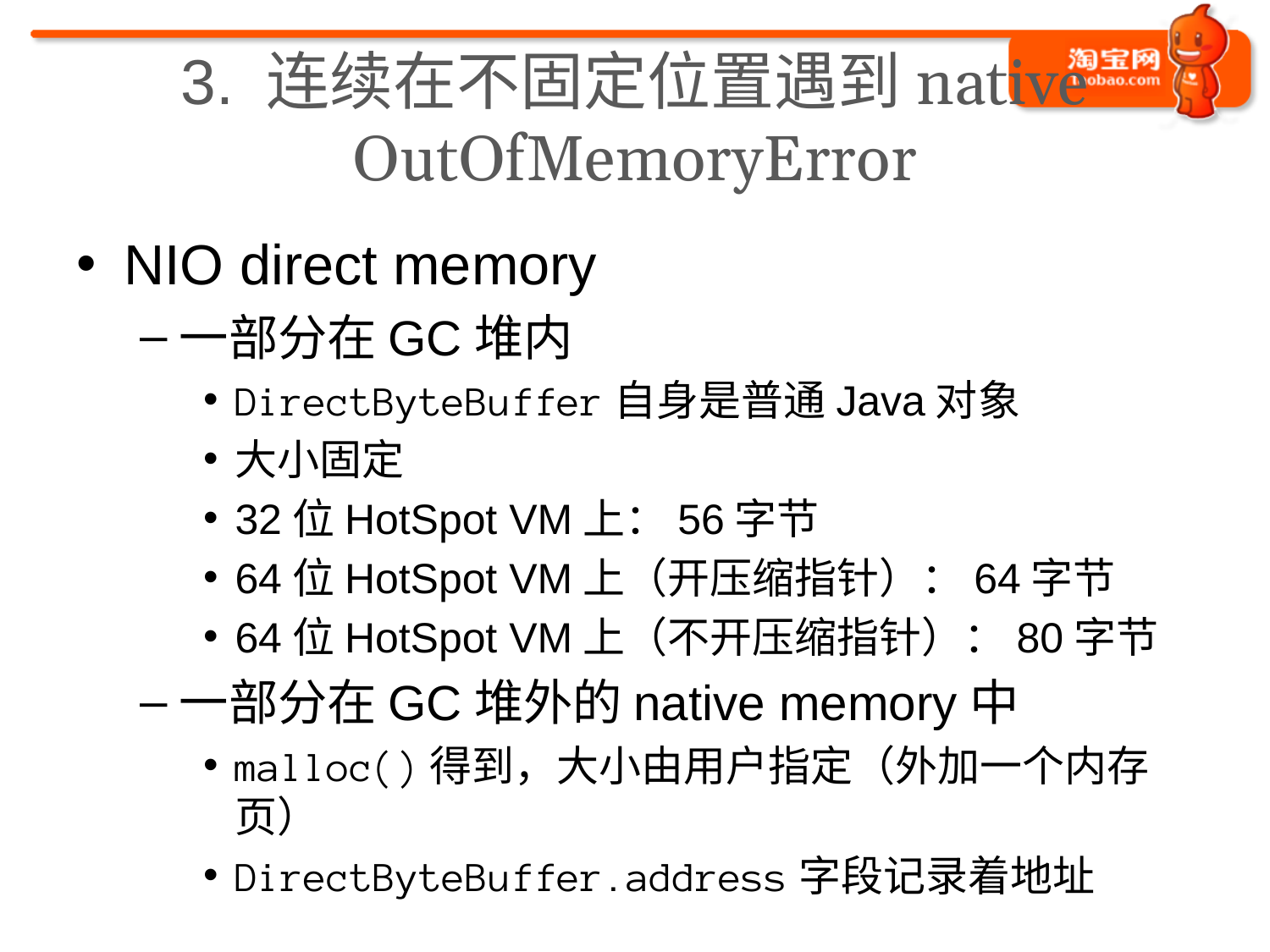

# 3. 连续在不固定位置遇到native OutOfMemoryError
NIO direct memory
一部分在GC堆内
DirectByteBuffer自身是普通Java对象
大小固定
32位HotSpot VM上：56字节
64位HotSpot VM上（开压缩指针）：64字节
64位HotSpot VM上（不开压缩指针）：80字节
一部分在GC堆外的native memory中
malloc()得到，大小由用户指定（外加一个内存页）
DirectByteBuffer.address字段记录着地址